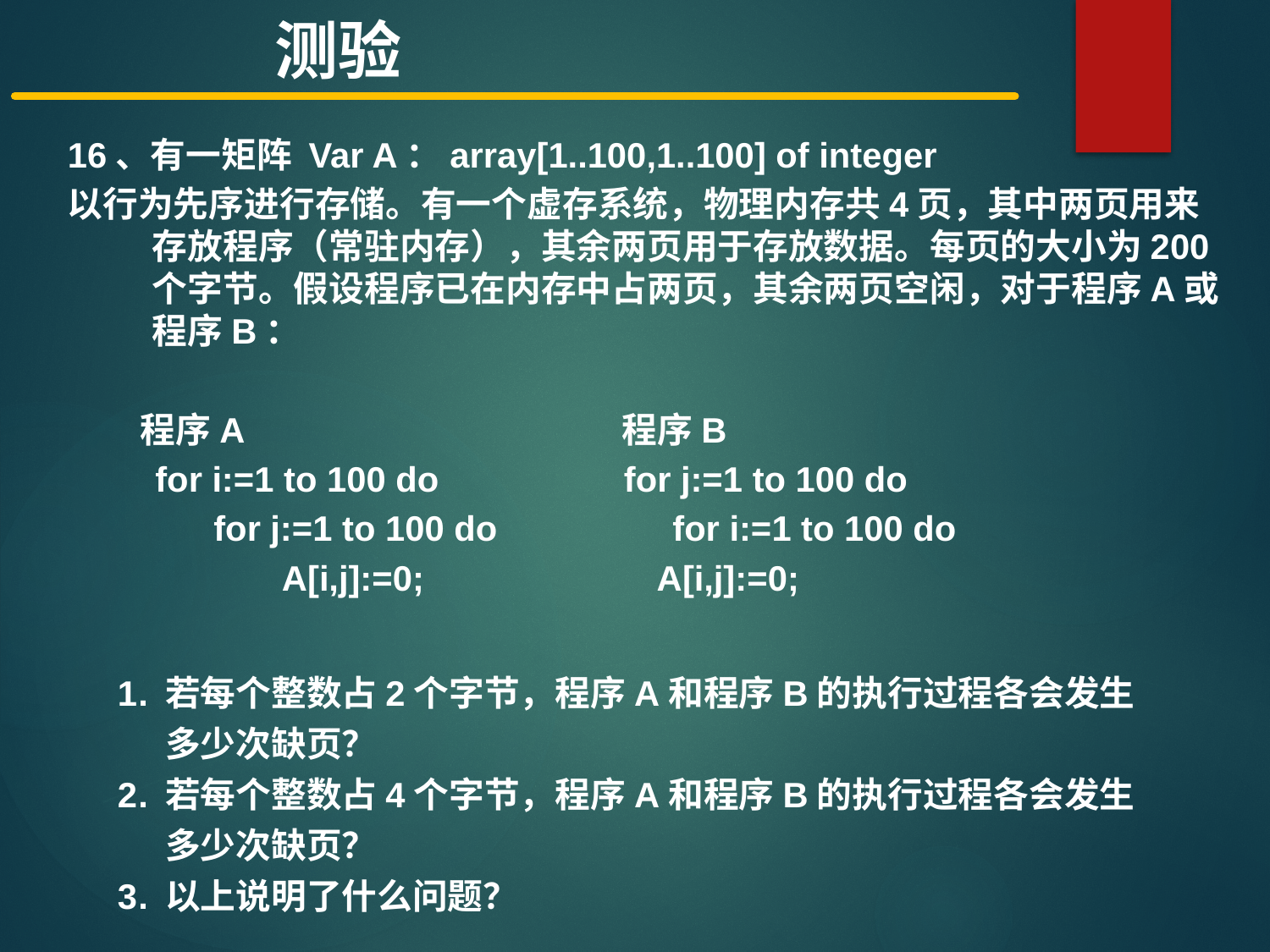

测验
16、有一矩阵 Var A：array[1..100,1..100] of integer
以行为先序进行存储。有一个虚存系统，物理内存共4页，其中两页用来存放程序（常驻内存），其余两页用于存放数据。每页的大小为200个字节。假设程序已在内存中占两页，其余两页空闲，对于程序A或程序B：

        程序A                                      程序B
         for i:=1 to 100 do                   for j:=1 to 100 do
               for j:=1 to 100 do                  for i:=1 to 100 do
                      A[i,j]:=0;                        A[i,j]:=0;

若每个整数占2个字节，程序A和程序B的执行过程各会发生多少次缺页？
若每个整数占4个字节，程序A和程序B的执行过程各会发生多少次缺页？
以上说明了什么问题？